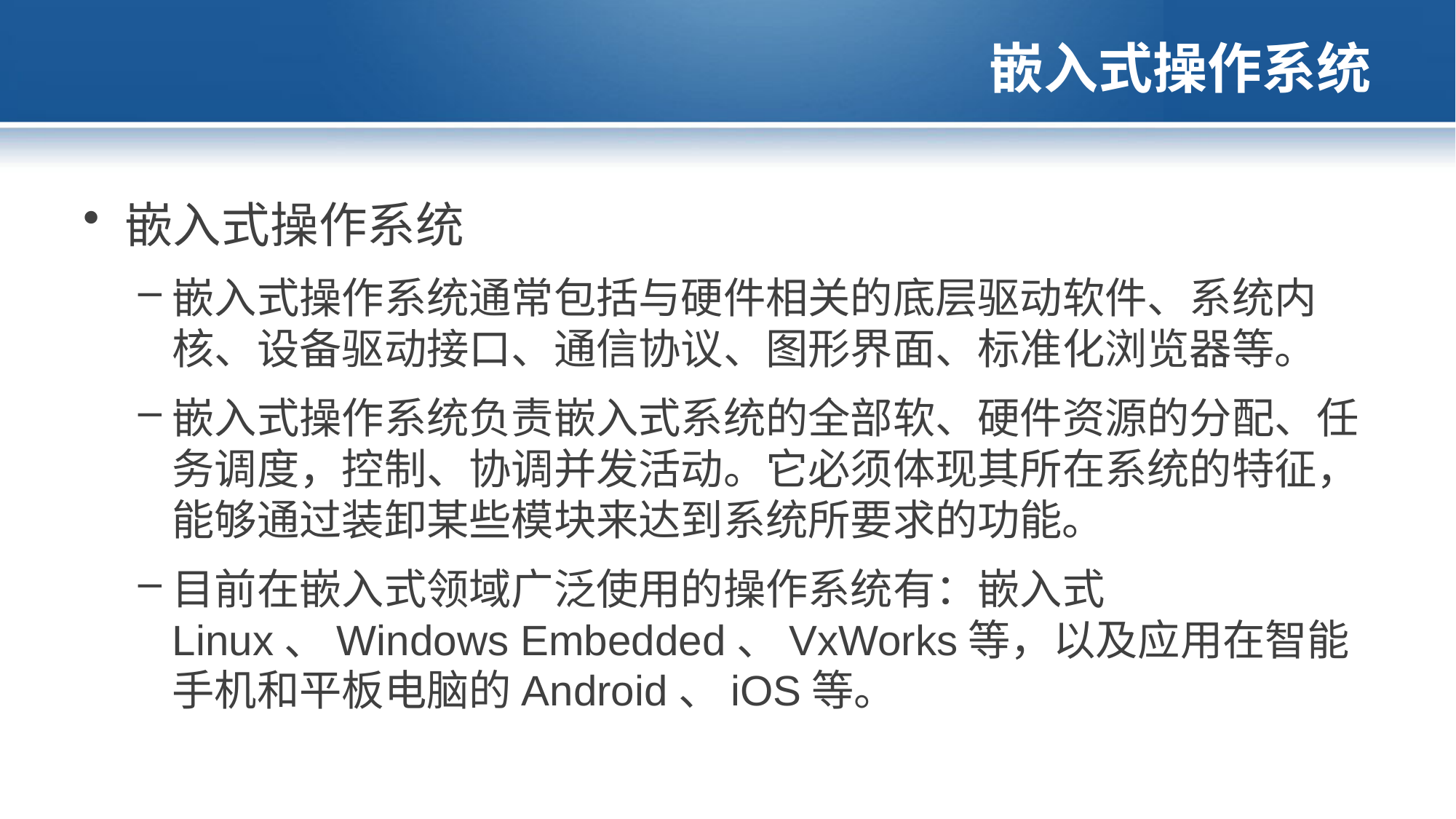

# 嵌入式操作系统
嵌入式操作系统
嵌入式操作系统通常包括与硬件相关的底层驱动软件、系统内核、设备驱动接口、通信协议、图形界面、标准化浏览器等。
嵌入式操作系统负责嵌入式系统的全部软、硬件资源的分配、任务调度，控制、协调并发活动。它必须体现其所在系统的特征，能够通过装卸某些模块来达到系统所要求的功能。
目前在嵌入式领域广泛使用的操作系统有：嵌入式Linux、Windows Embedded、VxWorks等，以及应用在智能手机和平板电脑的Android、iOS等。